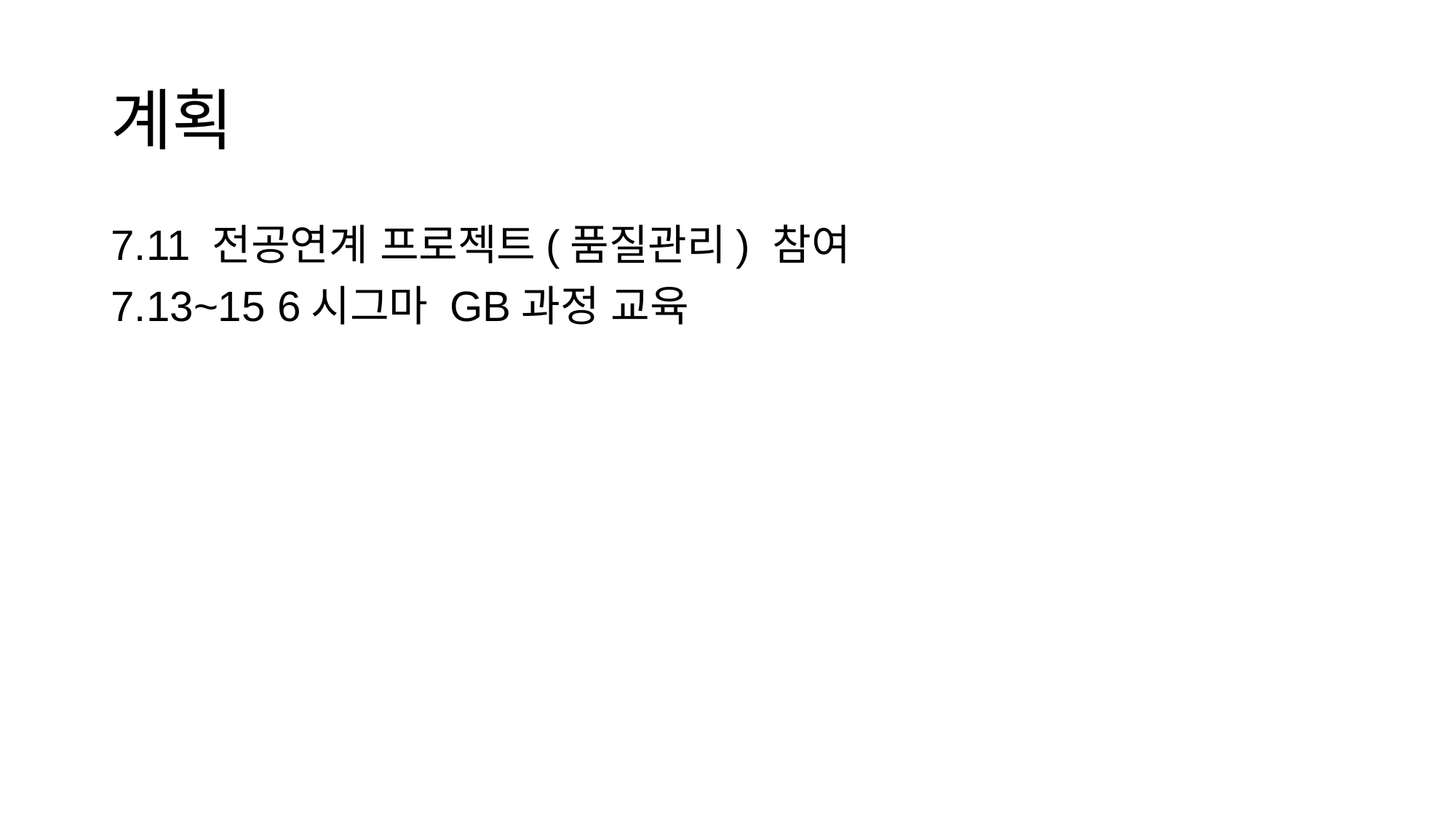

# 계획
7.11 전공연계 프로젝트(품질관리) 참여
7.13~15 6시그마 GB과정 교육